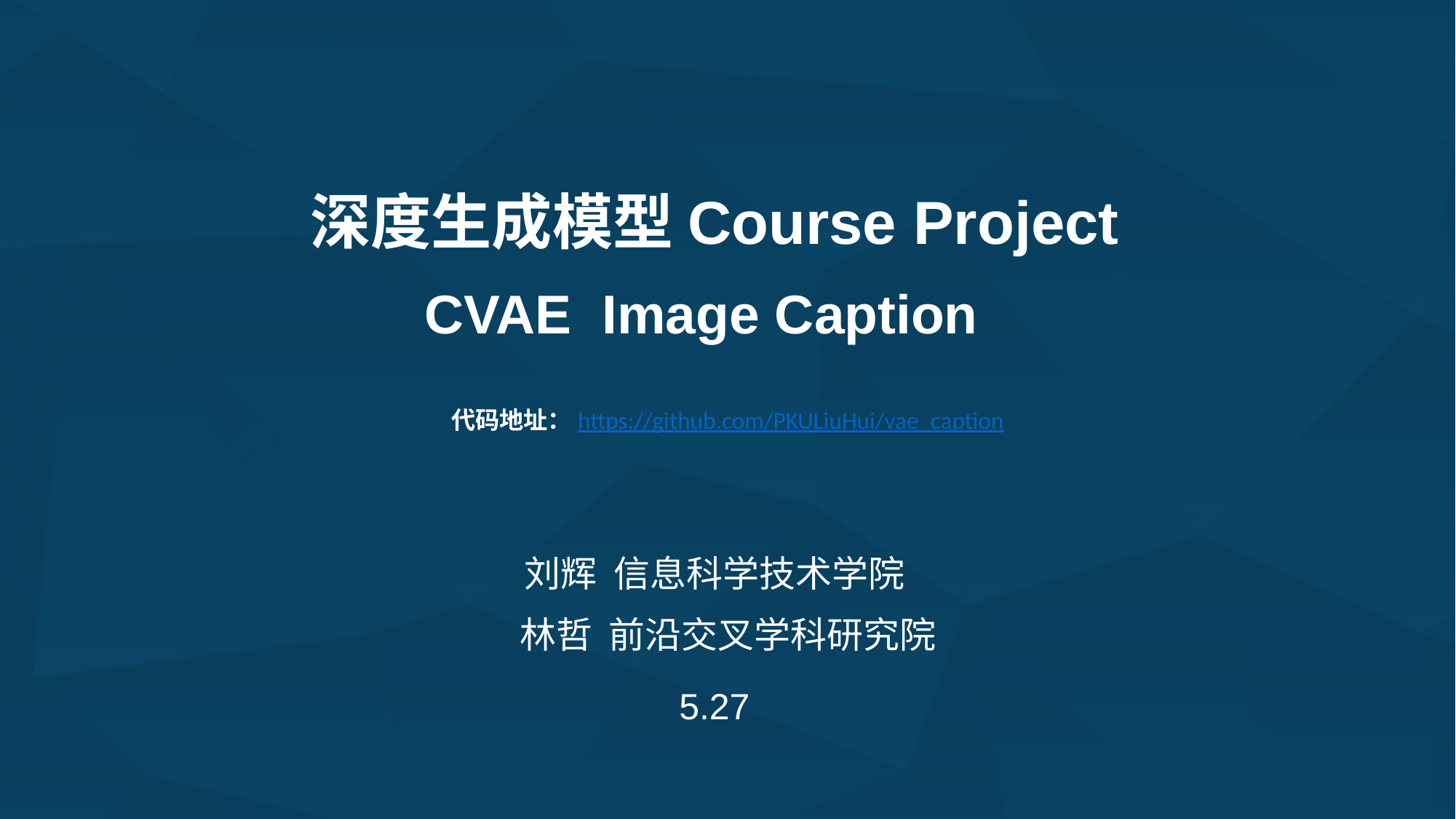

深度生成模型Course Project
CVAE  Image Caption
代码地址：https://github.com/PKULiuHui/vae_caption
刘辉  信息科学技术学院
林哲  前沿交叉学科研究院
5.27